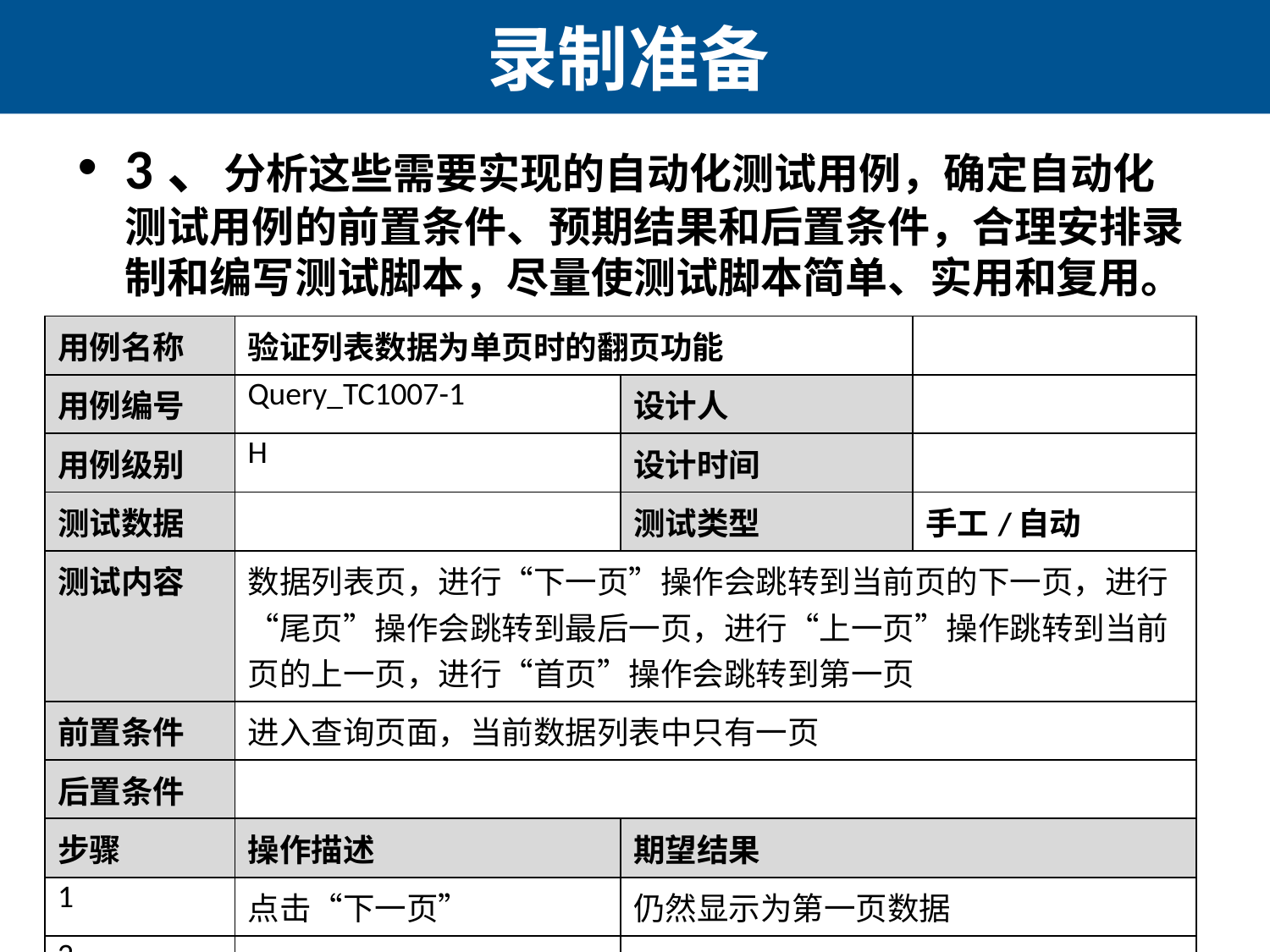

# 录制准备
3、分析这些需要实现的自动化测试用例，确定自动化测试用例的前置条件、预期结果和后置条件，合理安排录制和编写测试脚本，尽量使测试脚本简单、实用和复用。
| 用例名称 | 验证列表数据为单页时的翻页功能 |  |  |
| --- | --- | --- | --- |
| 用例编号 | Query\_TC1007-1 | 设计人 |  |
| 用例级别 | H | 设计时间 |  |
| 测试数据 |  | 测试类型 | 手工/自动 |
| 测试内容 | 数据列表页，进行“下一页”操作会跳转到当前页的下一页，进行“尾页”操作会跳转到最后一页，进行“上一页”操作跳转到当前页的上一页，进行“首页”操作会跳转到第一页 |  |  |
| 前置条件 | 进入查询页面，当前数据列表中只有一页 |  |  |
| 后置条件 |  |  |  |
| 步骤 | 操作描述 | 期望结果 |  |
| 1 | 点击“下一页” | 仍然显示为第一页数据 |  |
| 2 | 点击“上一页” | 仍然显示为第一页数据 |  |
| 3 | 点击“尾页” | 仍然显示为第一页数据 |  |